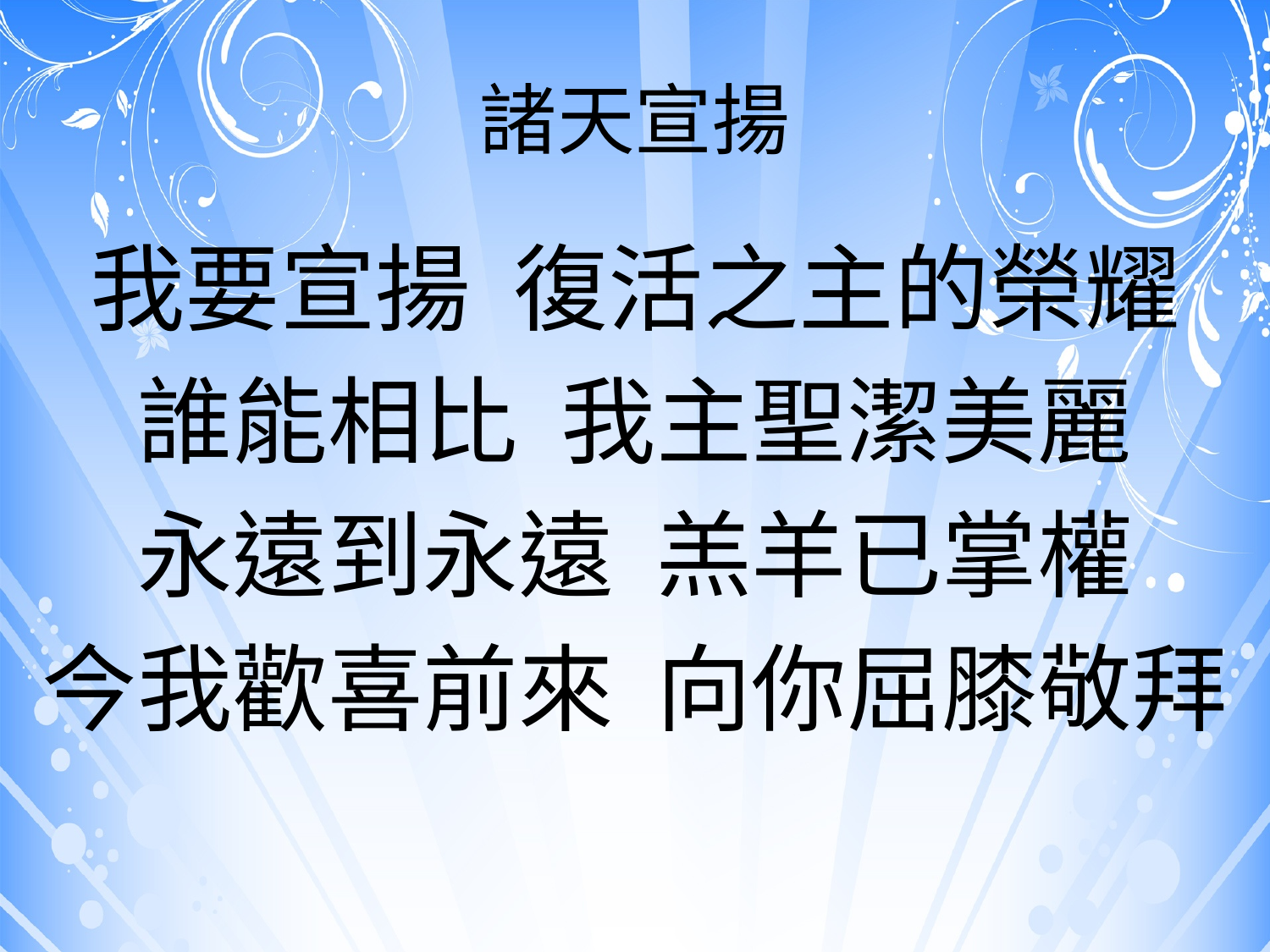

# 諸天宣揚
我要宣揚  復活之主的榮耀
誰能相比  我主聖潔美麗
永遠到永遠  羔羊已掌權
今我歡喜前來  向你屈膝敬拜